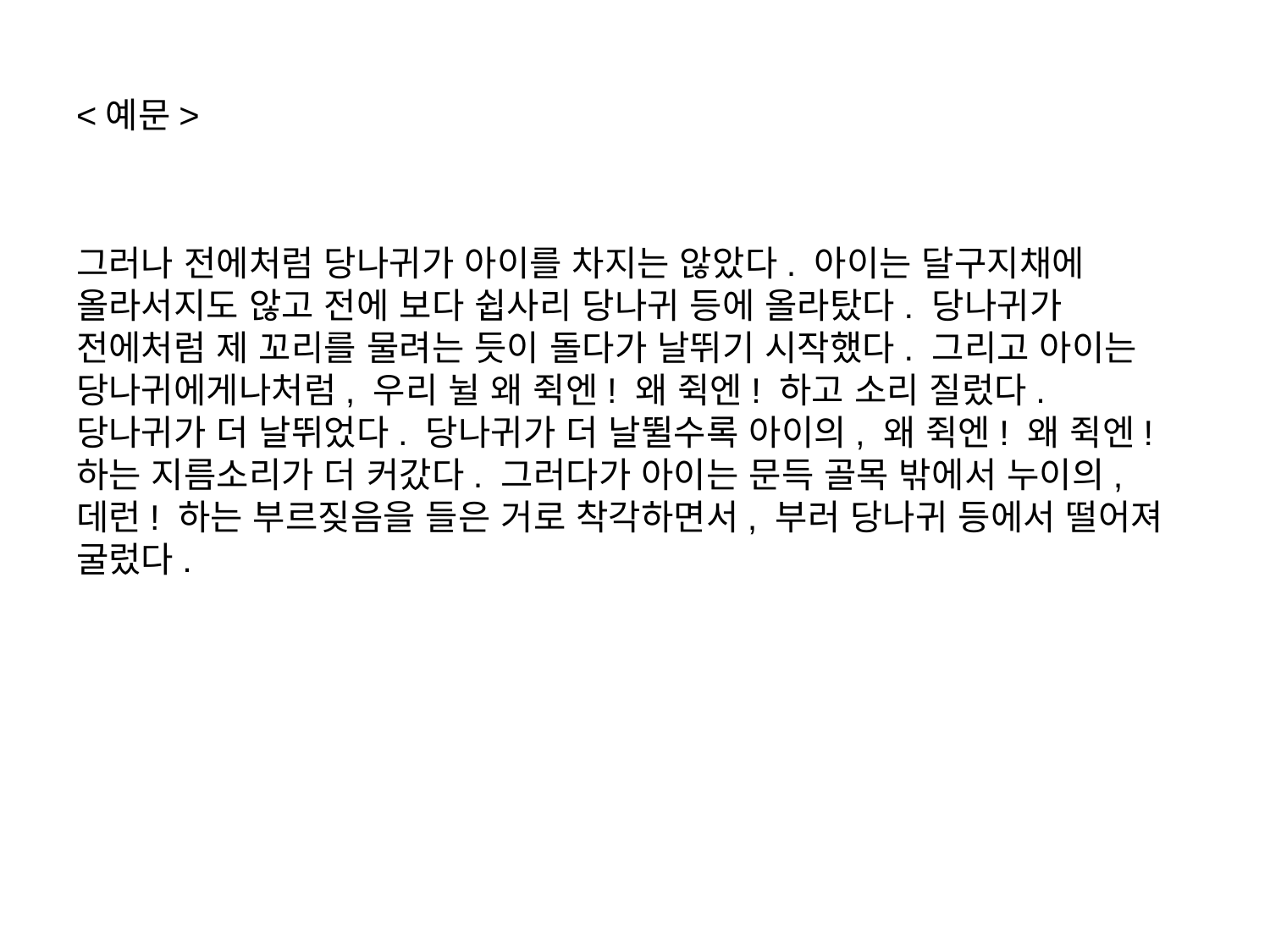

<예문>

그러나 전에처럼 당나귀가 아이를 차지는 않았다. 아이는 달구지채에 올라서지도 않고 전에 보다 쉽사리 당나귀 등에 올라탔다. 당나귀가 전에처럼 제 꼬리를 물려는 듯이 돌다가 날뛰기 시작했다. 그리고 아이는 당나귀에게나처럼, 우리 뉠 왜 쥑엔! 왜 쥑엔! 하고 소리 질렀다. 당나귀가 더 날뛰었다. 당나귀가 더 날뛸수록 아이의, 왜 쥑엔! 왜 쥑엔! 하는 지름소리가 더 커갔다. 그러다가 아이는 문득 골목 밖에서 누이의, 데런! 하는 부르짖음을 들은 거로 착각하면서, 부러 당나귀 등에서 떨어져 굴렀다.